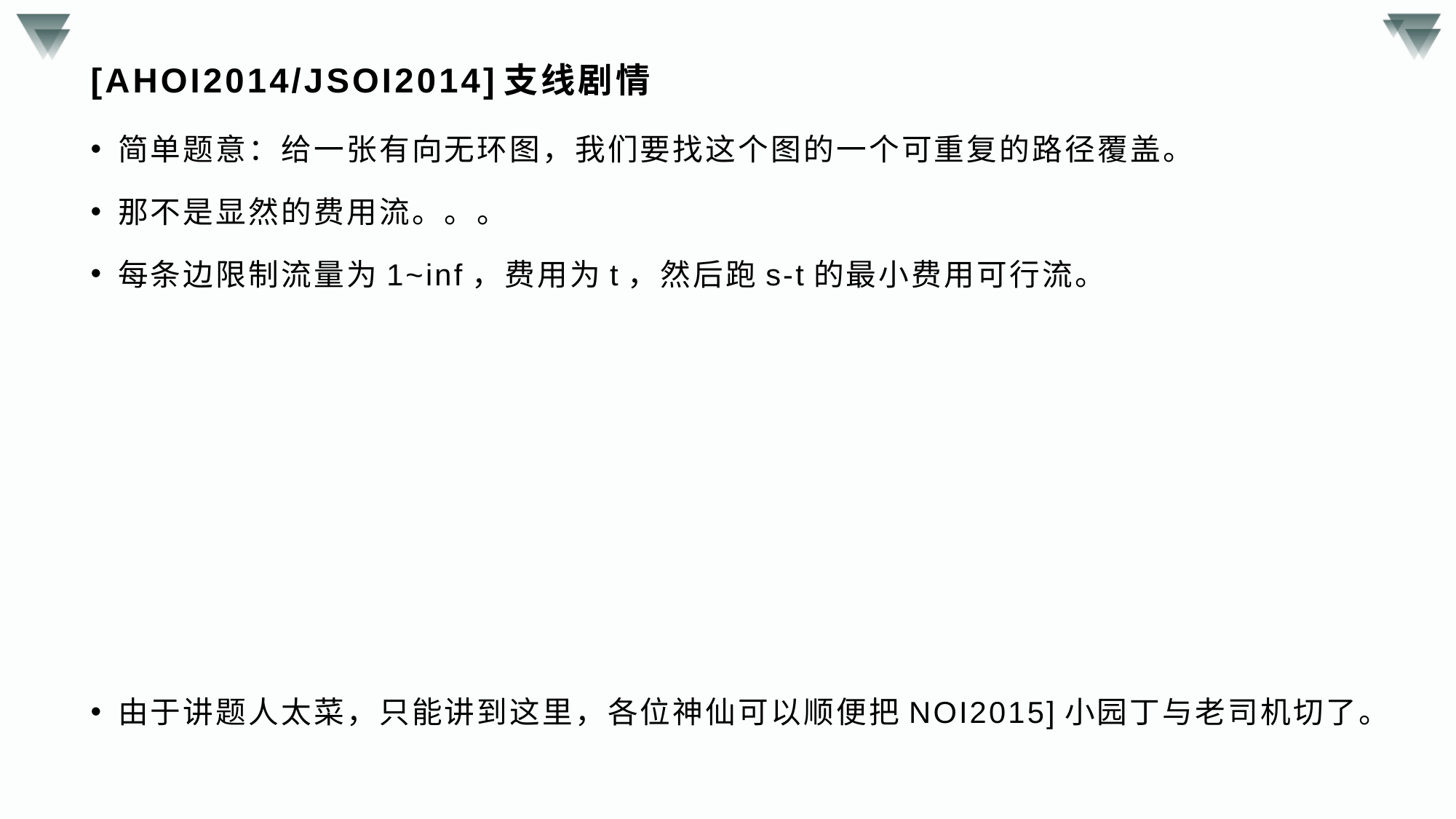

# [AHOI2014/JSOI2014]支线剧情
简单题意：给一张有向无环图，我们要找这个图的一个可重复的路径覆盖。
那不是显然的费用流。。。
每条边限制流量为1~inf，费用为t，然后跑s-t的最小费用可行流。

由于讲题人太菜，只能讲到这里，各位神仙可以顺便把NOI2015]小园丁与老司机切了。